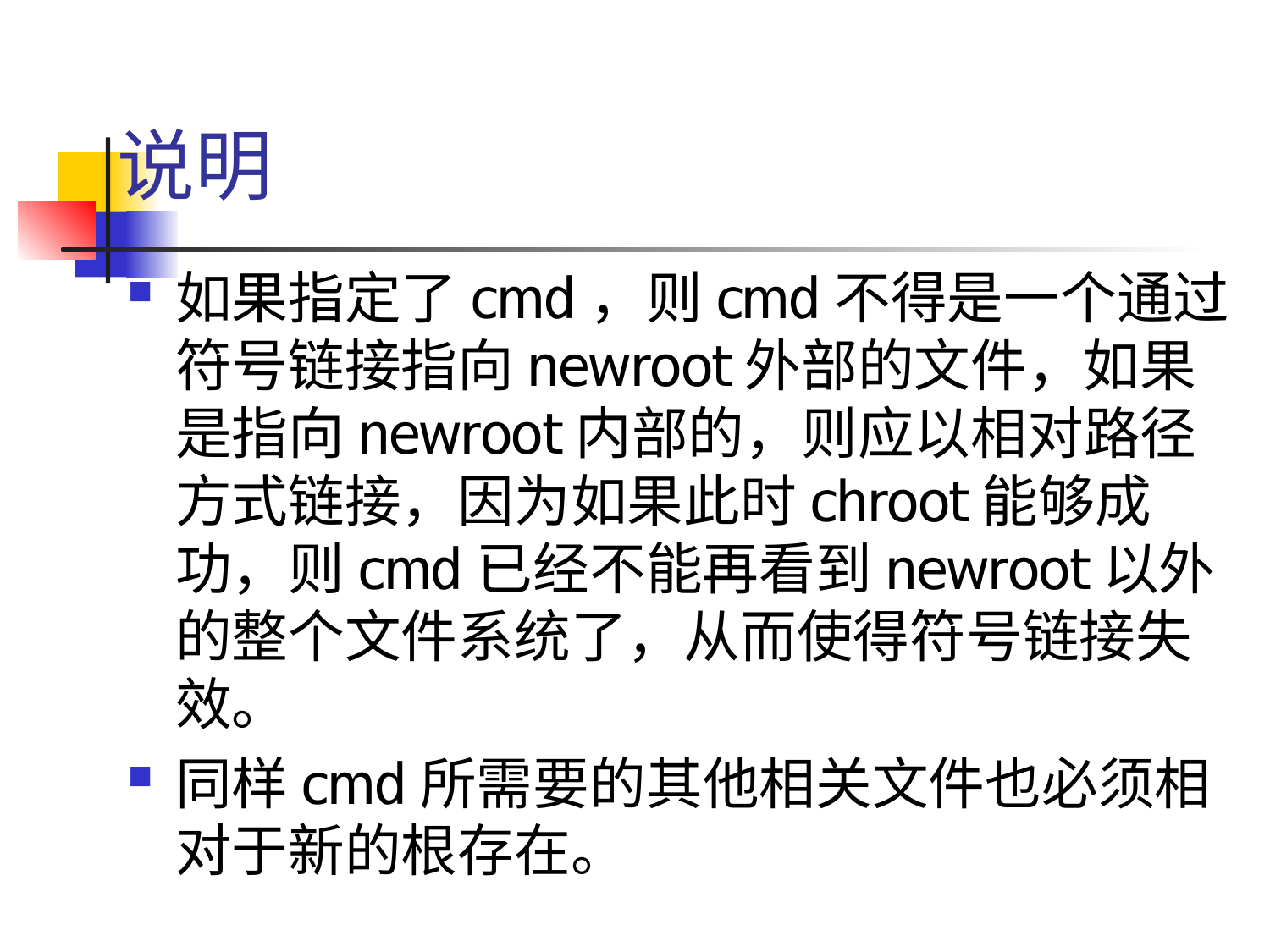

# 说明
如果指定了cmd，则cmd不得是一个通过符号链接指向newroot外部的文件，如果是指向newroot内部的，则应以相对路径方式链接，因为如果此时chroot能够成功，则cmd已经不能再看到newroot以外的整个文件系统了，从而使得符号链接失效。
同样cmd所需要的其他相关文件也必须相对于新的根存在。